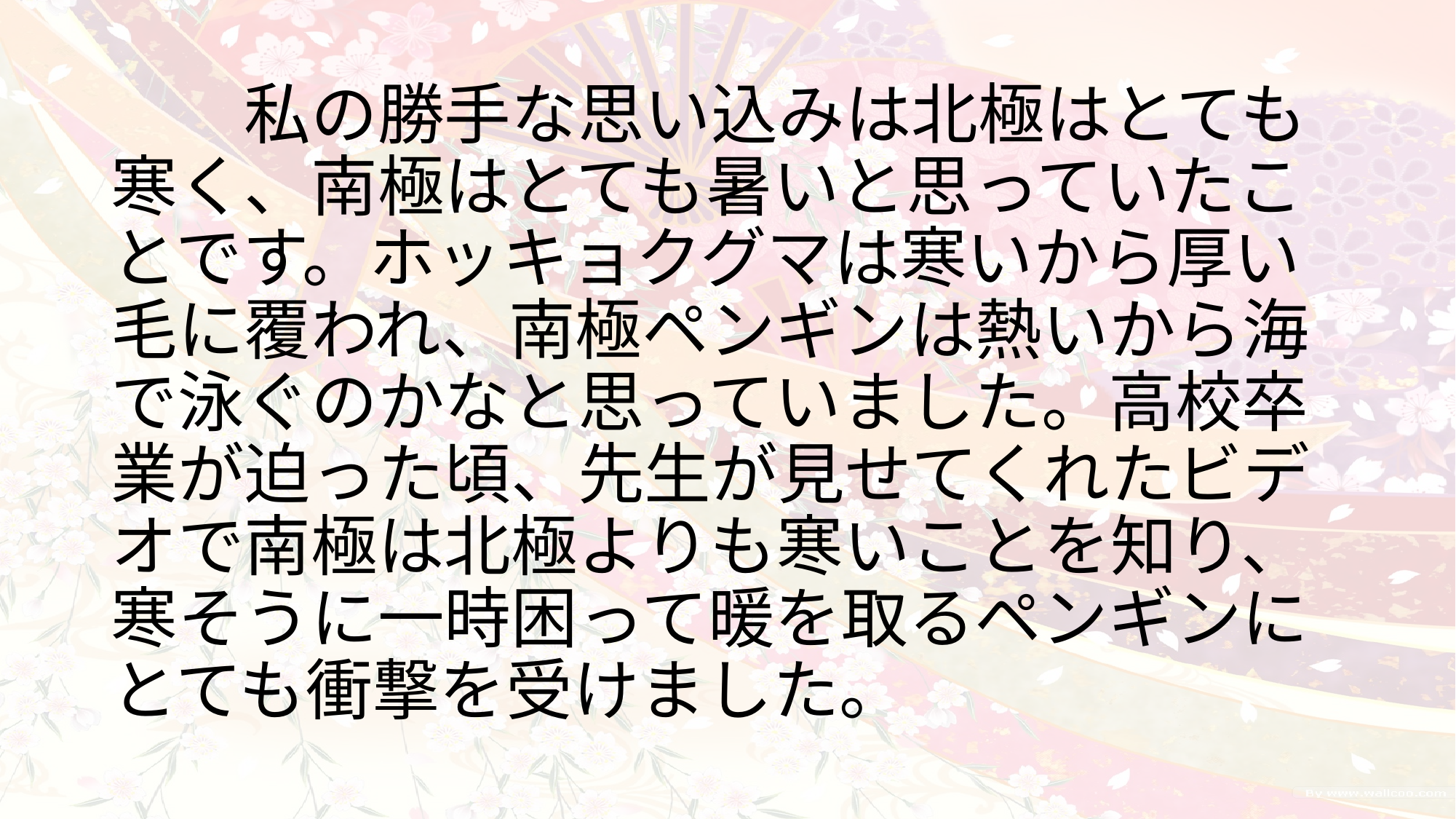

私の勝手な思い込みは北極はとても寒く、南極はとても暑いと思っていたことです。ホッキョクグマは寒いから厚い毛に覆われ、南極ペンギンは熱いから海で泳ぐのかなと思っていました。高校卒業が迫った頃、先生が見せてくれたビデオで南極は北極よりも寒いことを知り、寒そうに一時困って暖を取るペンギンにとても衝撃を受けました。